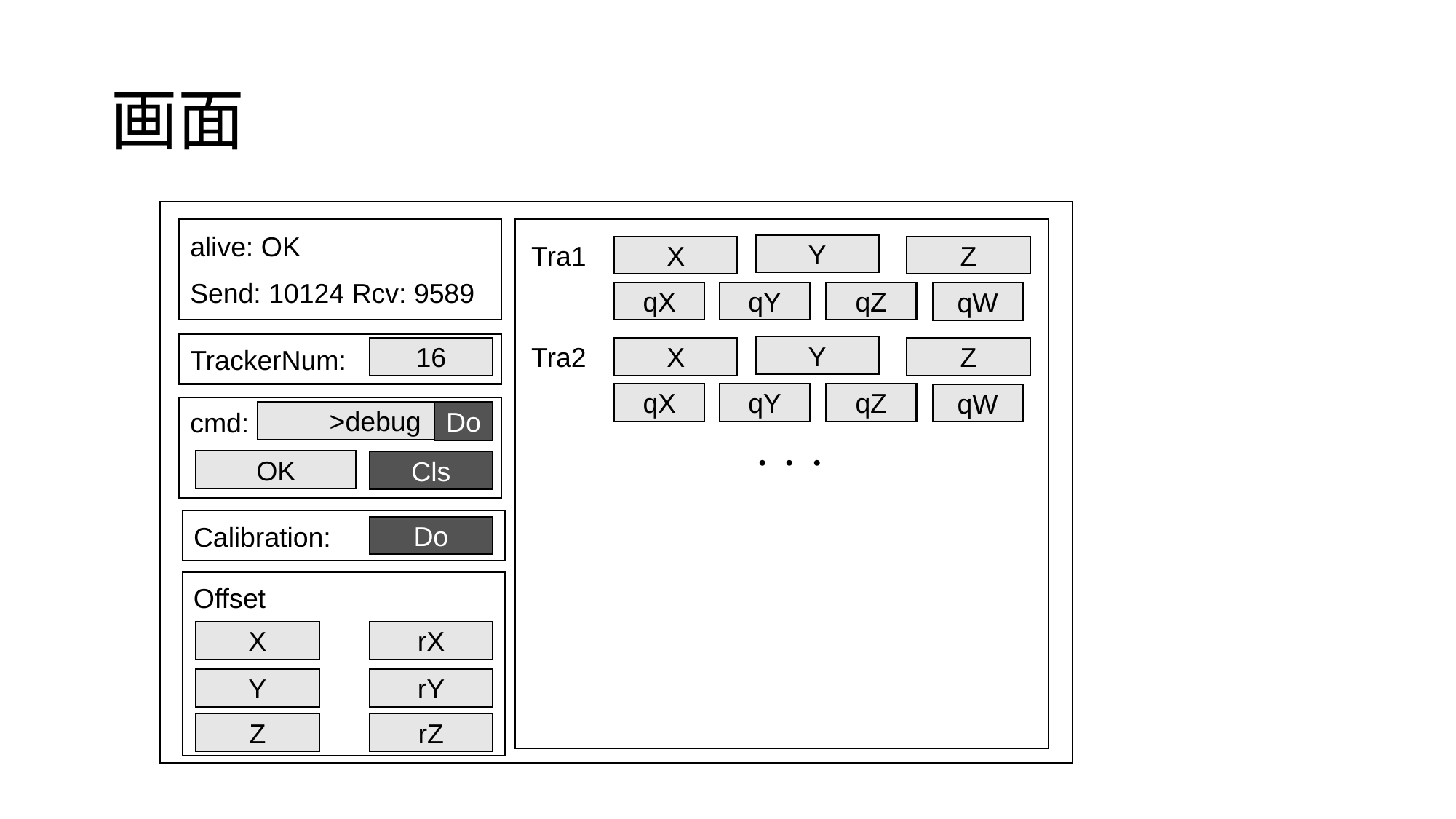

# 画面

alive: OK
Tra1
Y
Z
X
Send: 10124 Rcv: 9589
qZ
qY
qX
qW

Tra2
Y
TrackerNum:
Z
16
X
qZ
qY
qX
qW

cmd:
>debug
Do
・・・
OK
Cls

Calibration:
Do

Offset
X
rX
Y
rY
Z
rZ